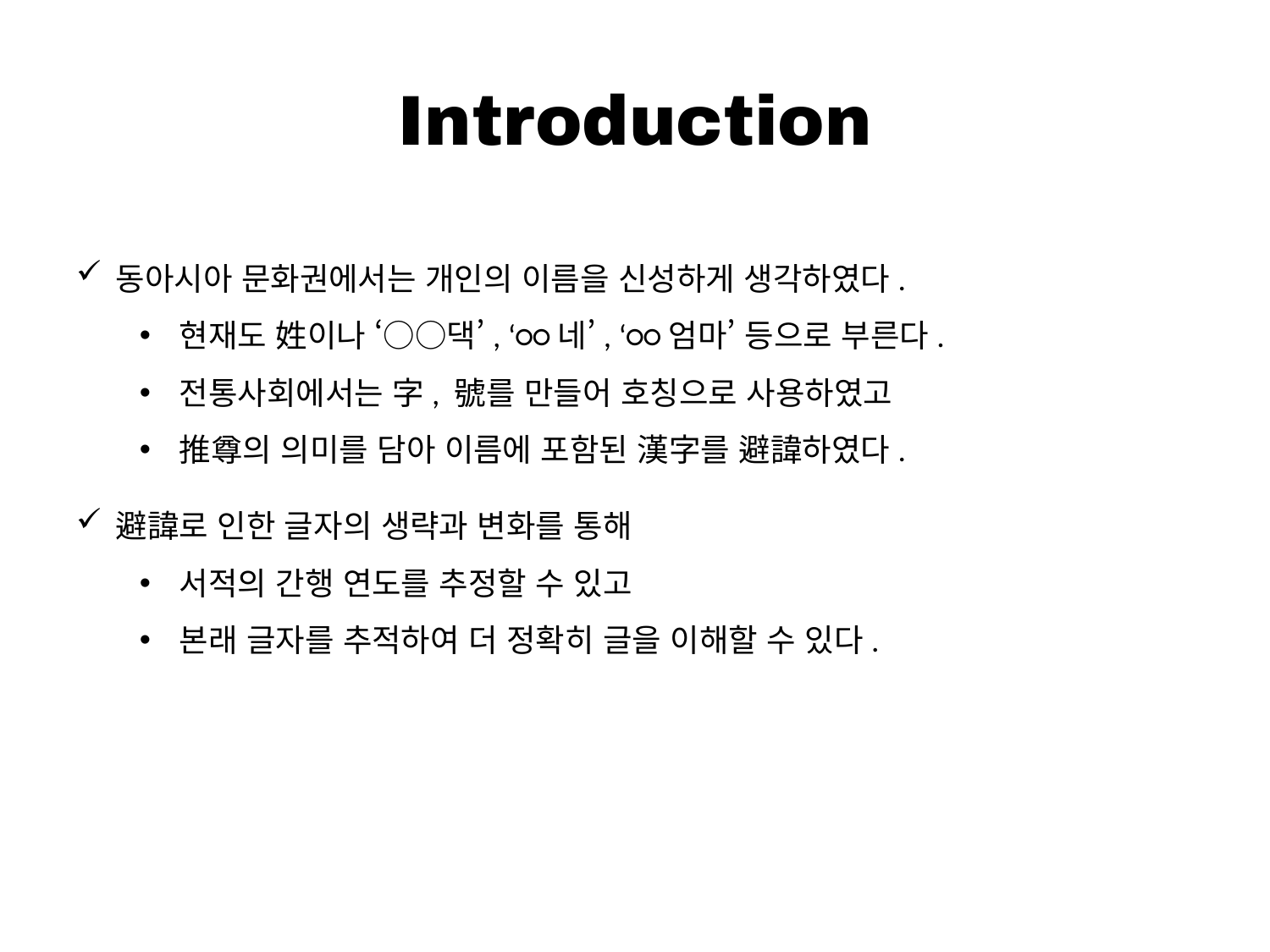

Introduction
동아시아 문화권에서는 개인의 이름을 신성하게 생각하였다.
현재도 姓이나 ‘○○댁’, ‘○○네’, ‘○○엄마’ 등으로 부른다.
전통사회에서는 字, 號를 만들어 호칭으로 사용하였고
推尊의 의미를 담아 이름에 포함된 漢字를 避諱하였다.

避諱로 인한 글자의 생략과 변화를 통해
서적의 간행 연도를 추정할 수 있고
본래 글자를 추적하여 더 정확히 글을 이해할 수 있다.